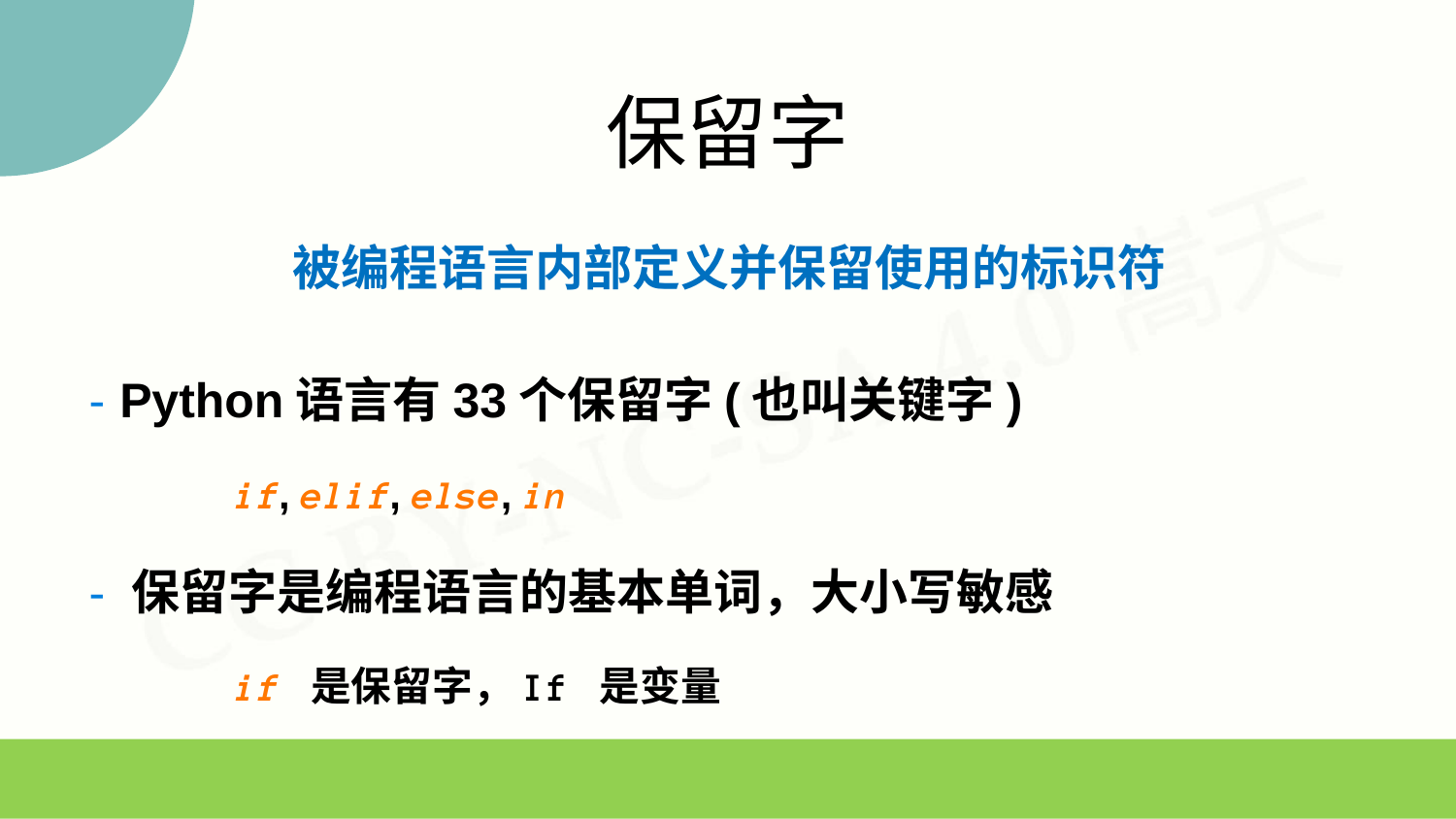

保留字
被编程语言内部定义并保留使用的标识符
- Python语言有33个保留字(也叫关键字)
if, elif, else, in
- 保留字是编程语言的基本单词，大小写敏感
if 是保留字，If 是变量